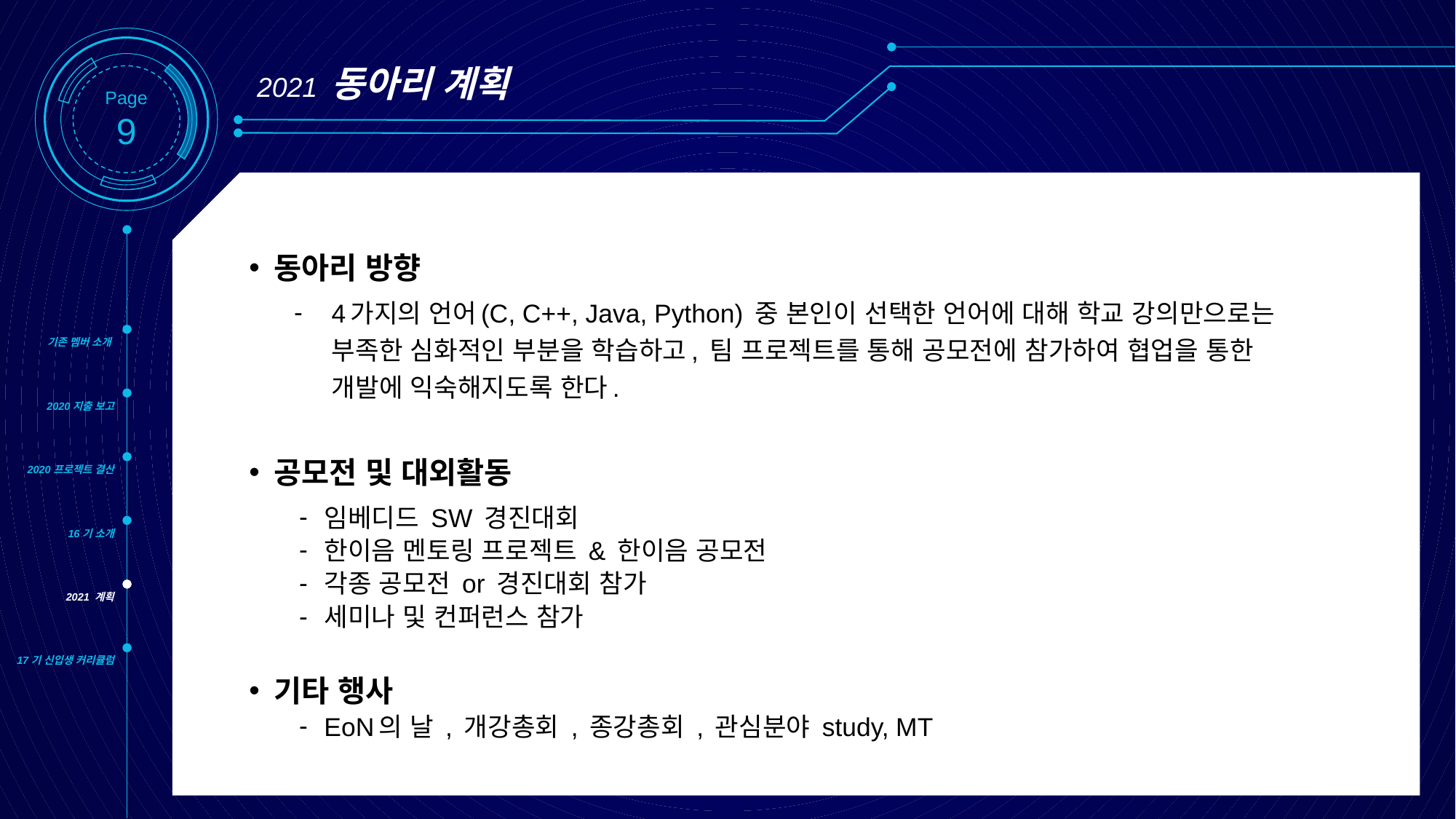

Page9
2021 동아리 계획

동아리 방향
4가지의 언어(C, C++, Java, Python) 중 본인이 선택한 언어에 대해 학교 강의만으로는 부족한 심화적인 부분을 학습하고, 팀 프로젝트를 통해 공모전에 참가하여 협업을 통한 개발에 익숙해지도록 한다.

공모전 및 대외활동
임베디드 SW 경진대회
한이음 멘토링 프로젝트 & 한이음 공모전
각종 공모전 or 경진대회 참가
세미나 및 컨퍼런스 참가

기타 행사
EoN의 날 , 개강총회 , 종강총회 , 관심분야 study, MT

기존 멤버 소개
2020지출 보고
2020프로젝트 결산
16기 소개
2021 계획
17기 신입생 커리큘럼